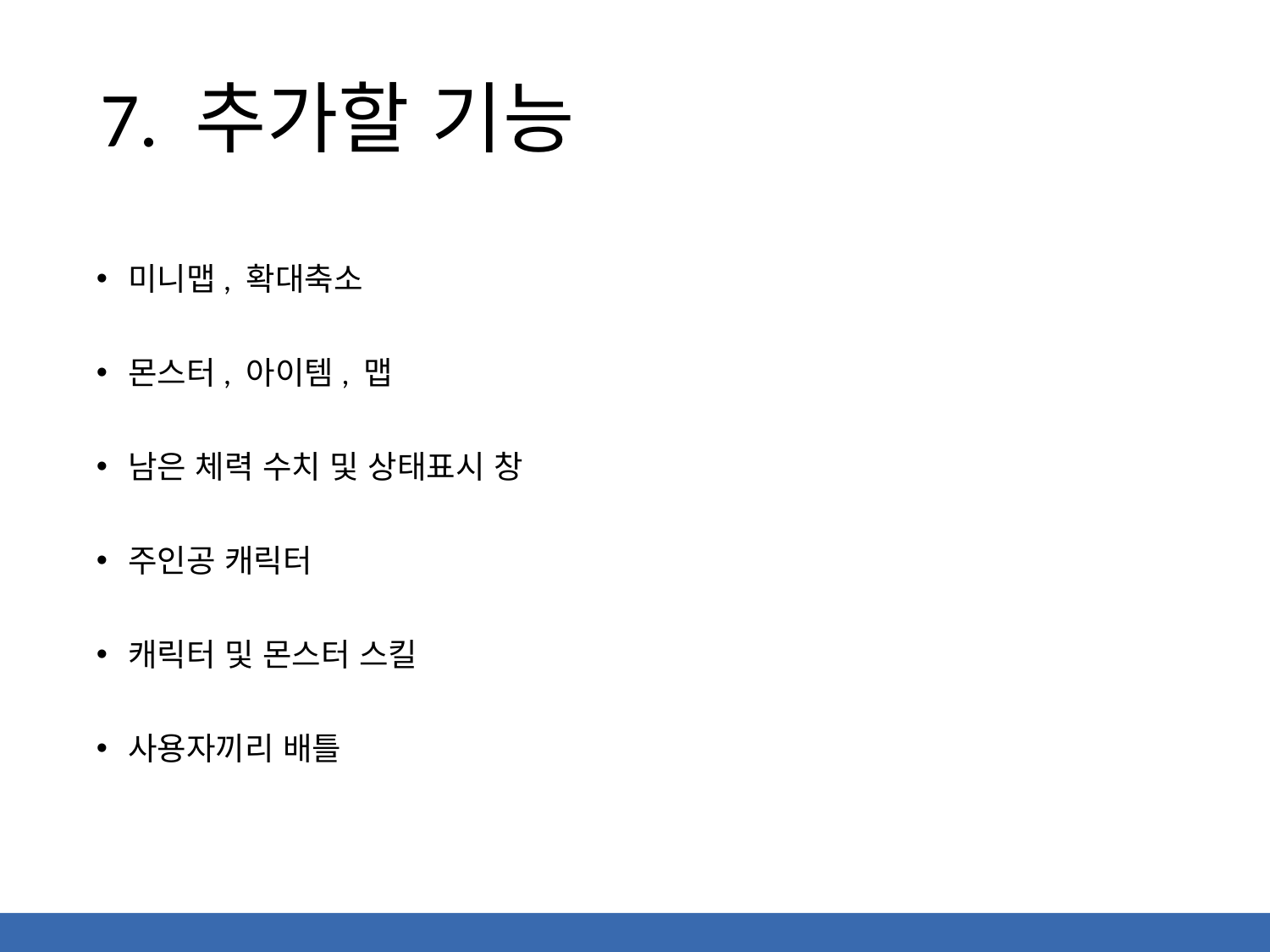

# 7. 추가할 기능
미니맵, 확대축소
몬스터, 아이템, 맵
남은 체력 수치 및 상태표시 창
주인공 캐릭터
캐릭터 및 몬스터 스킬
사용자끼리 배틀